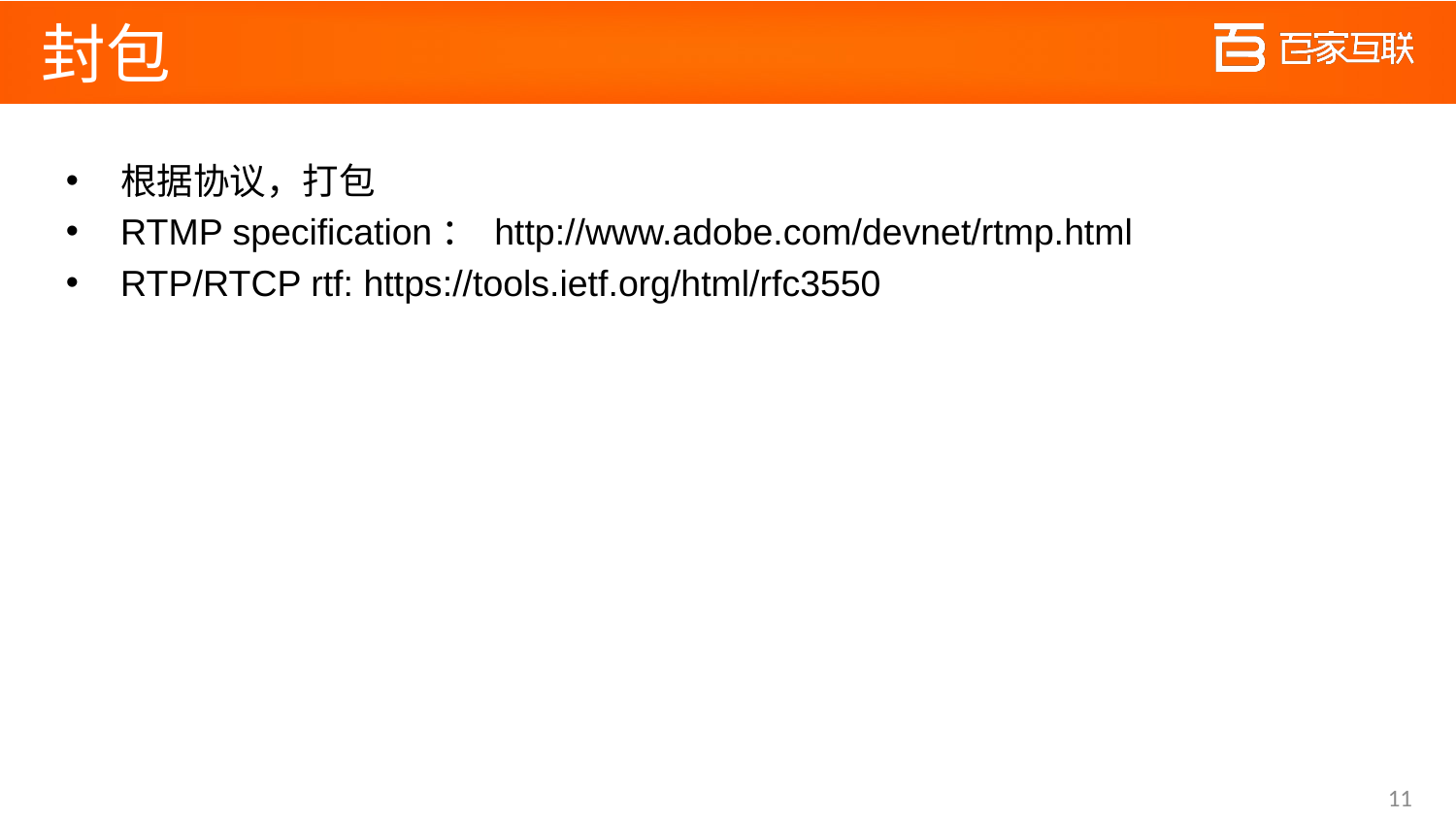

# 封包

根据协议，打包
RTMP specification： http://www.adobe.com/devnet/rtmp.html
RTP/RTCP rtf: https://tools.ietf.org/html/rfc3550

11